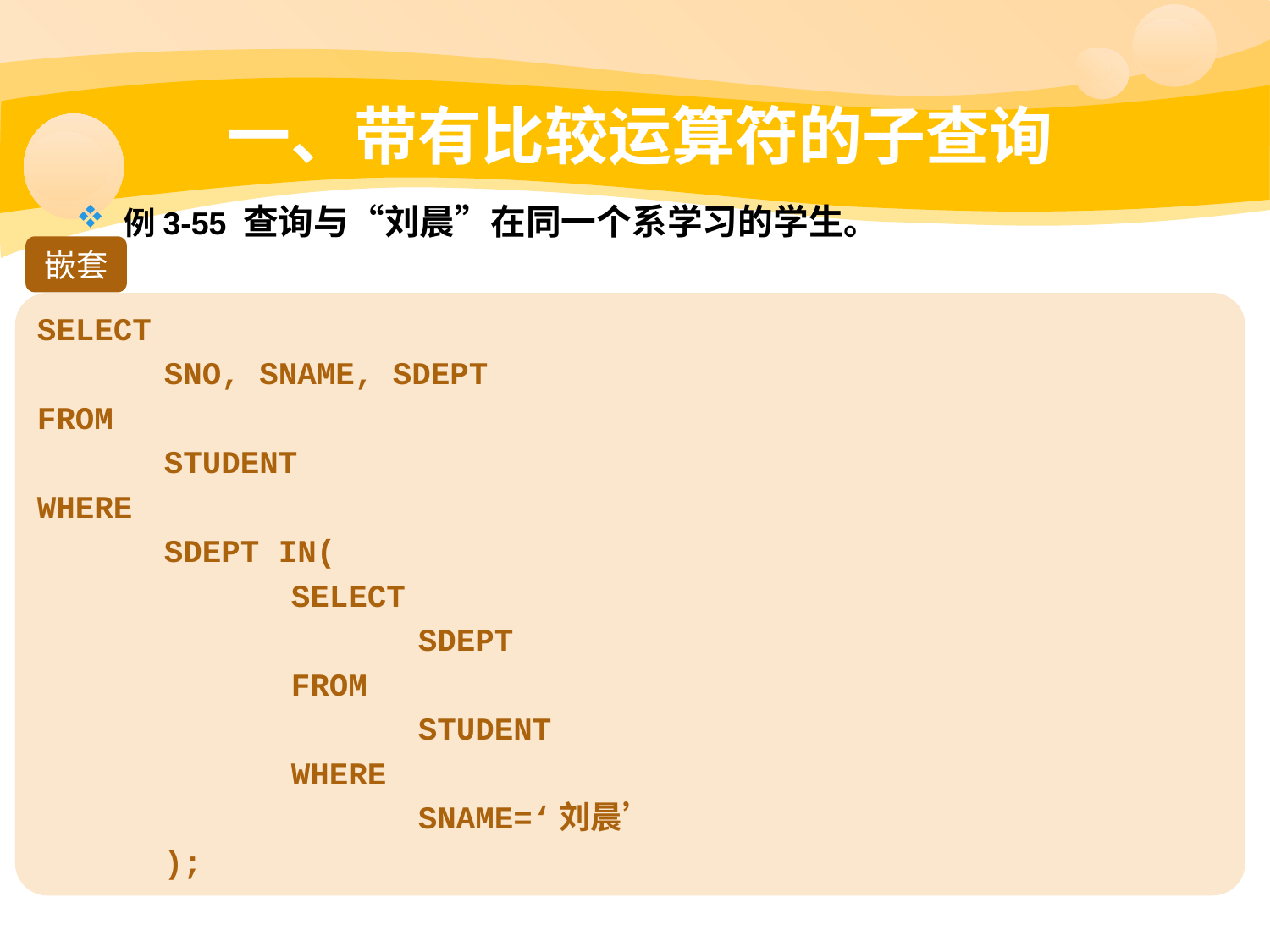

# 一、带有比较运算符的子查询
例3-55 查询与“刘晨”在同一个系学习的学生。
嵌套
SELECT
	SNO, SNAME, SDEPT
FROM
	STUDENT
WHERE
	SDEPT IN(
		SELECT
			SDEPT
		FROM
			STUDENT
		WHERE
			SNAME=‘刘晨’
	);